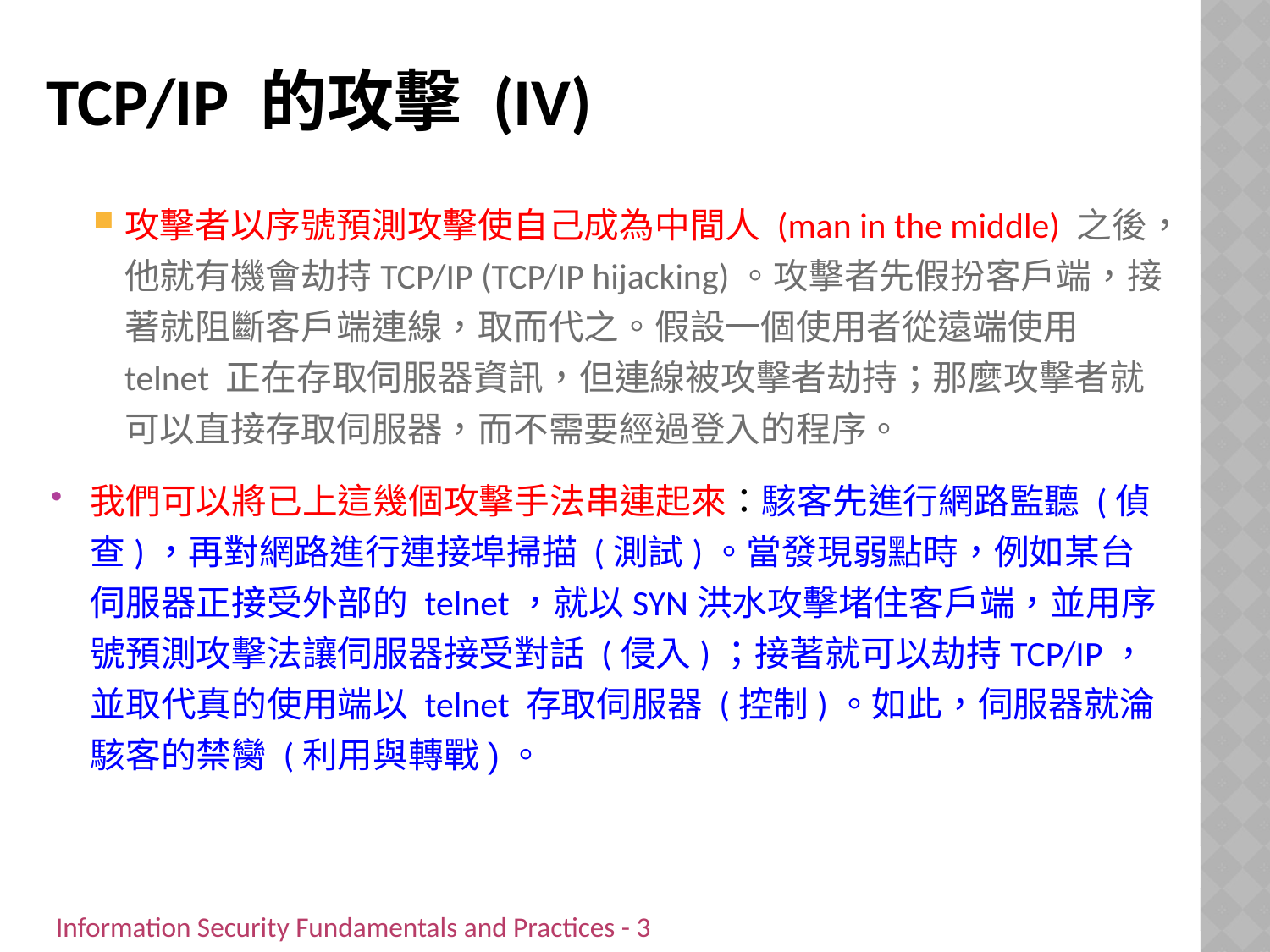

# TCP/IP 的攻擊 (IV)
攻擊者以序號預測攻擊使自己成為中間人 (man in the middle) 之後，他就有機會劫持TCP/IP (TCP/IP hijacking)。攻擊者先假扮客戶端，接著就阻斷客戶端連線，取而代之。假設一個使用者從遠端使用 telnet 正在存取伺服器資訊，但連線被攻擊者劫持；那麼攻擊者就可以直接存取伺服器，而不需要經過登入的程序。
我們可以將已上這幾個攻擊手法串連起來：駭客先進行網路監聽 (偵查)，再對網路進行連接埠掃描 (測試)。當發現弱點時，例如某台伺服器正接受外部的 telnet，就以SYN洪水攻擊堵住客戶端，並用序號預測攻擊法讓伺服器接受對話 (侵入)；接著就可以劫持TCP/IP，並取代真的使用端以 telnet 存取伺服器 (控制)。如此，伺服器就淪駭客的禁臠 (利用與轉戰)。